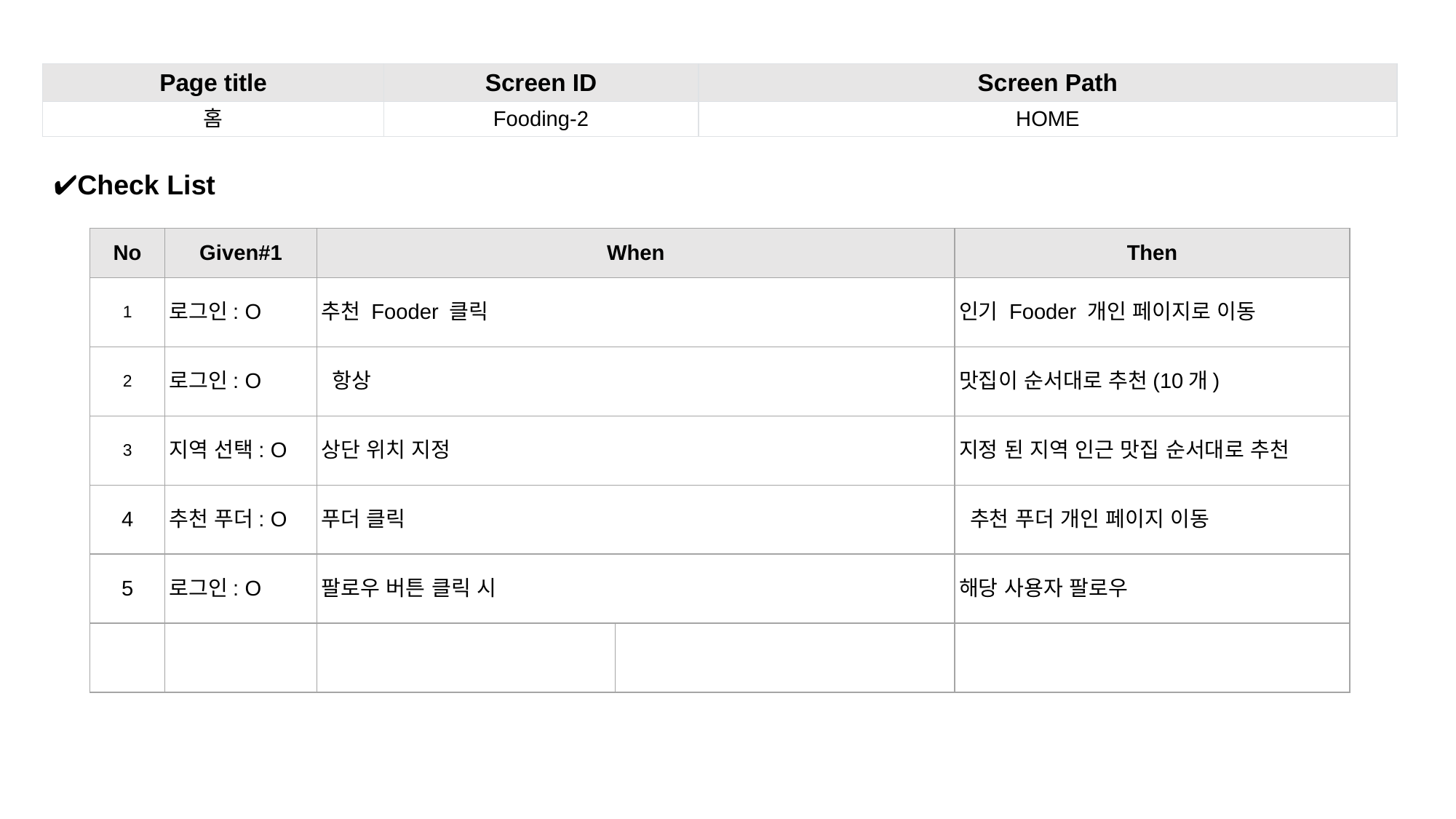

| Page title | Screen ID | Screen Path |
| --- | --- | --- |
| 홈 | Fooding-2 | HOME |
✔Check List

| No | Given#1 | When | When | Then |
| --- | --- | --- | --- | --- |
| 1 | 로그인: O | 추천 Fooder 클릭 | 추천 Fooder 클릭 | 인기 Fooder 개인 페이지로 이동 |
| 2 | 로그인: O | 항상 | 항상 | 맛집이 순서대로 추천(10개) |
| 3 | 지역 선택: O | 상단 위치 지정 | 상단 위치 지정 | 지정 된 지역 인근 맛집 순서대로 추천 |
| 4 | 추천 푸더: O | 푸더 클릭 | 사용자가 별 버튼 클릭 | 추천 푸더 개인 페이지 이동 |
| 5 | 로그인: O | 팔로우 버튼 클릭 시 |  | 해당 사용자 팔로우 |
|  |  |  |  |  |